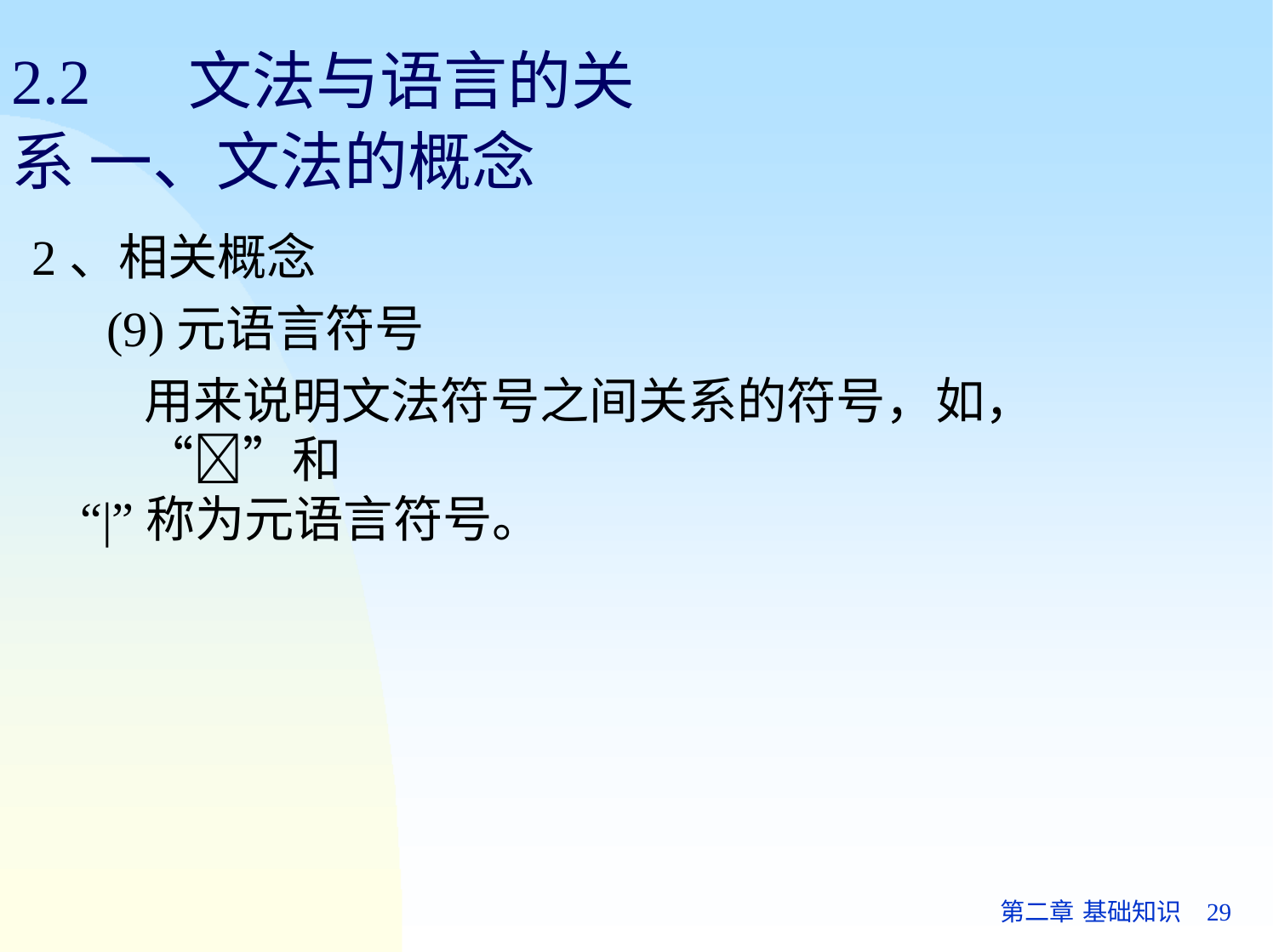

# 2.2	文法与语言的关系 一、文法的概念
2、相关概念
(9)元语言符号
用来说明文法符号之间关系的符号，如，“→”和
“|”称为元语言符号。
第二章 基础知识	29